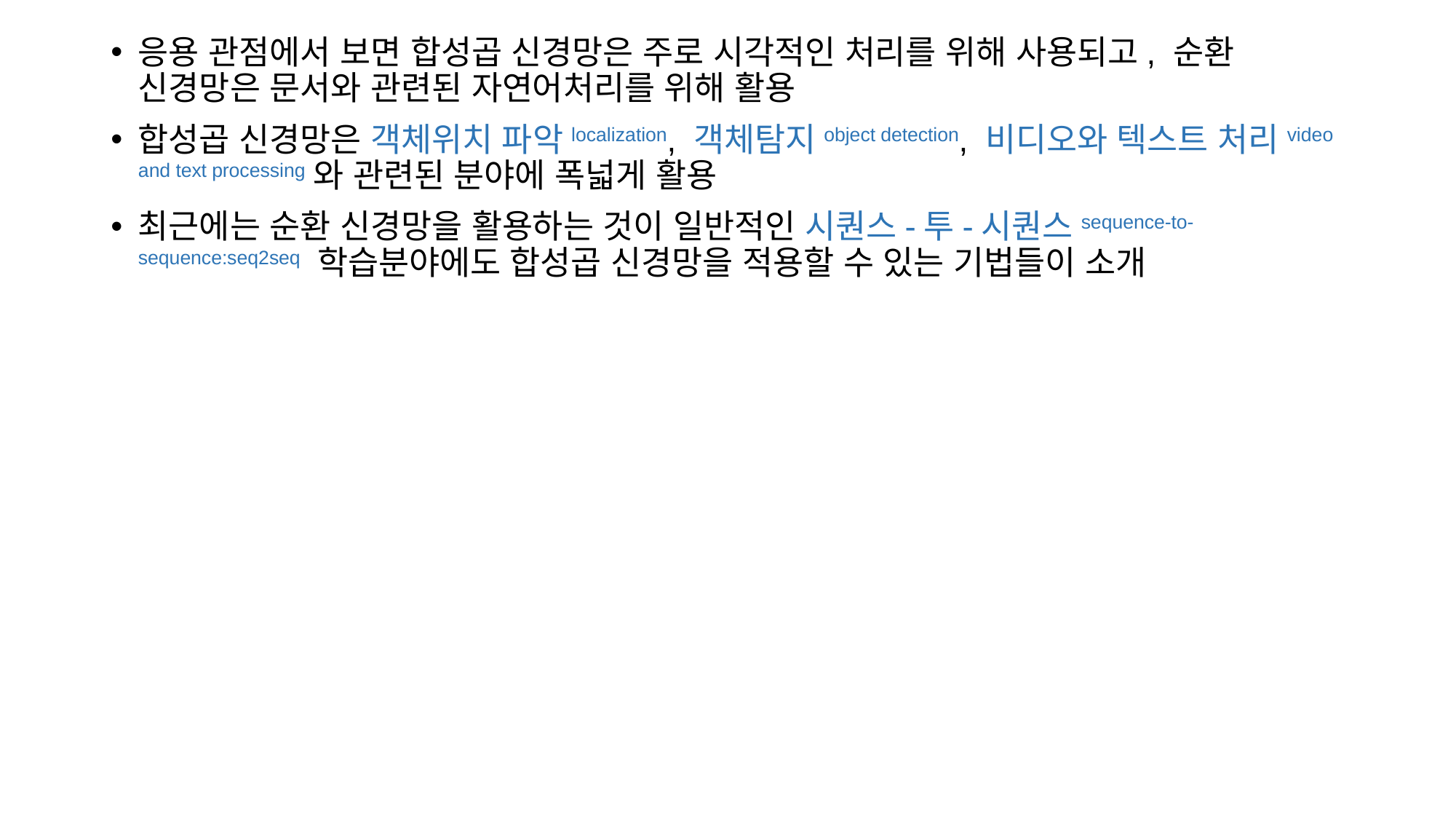

응용 관점에서 보면 합성곱 신경망은 주로 시각적인 처리를 위해 사용되고, 순환 신경망은 문서와 관련된 자연어처리를 위해 활용
합성곱 신경망은 객체위치 파악localization, 객체탐지object detection, 비디오와 텍스트 처리video and text processing와 관련된 분야에 폭넓게 활용
최근에는 순환 신경망을 활용하는 것이 일반적인 시퀀스-투-시퀀스sequence-to-sequence:seq2seq 학습분야에도 합성곱 신경망을 적용할 수 있는 기법들이 소개